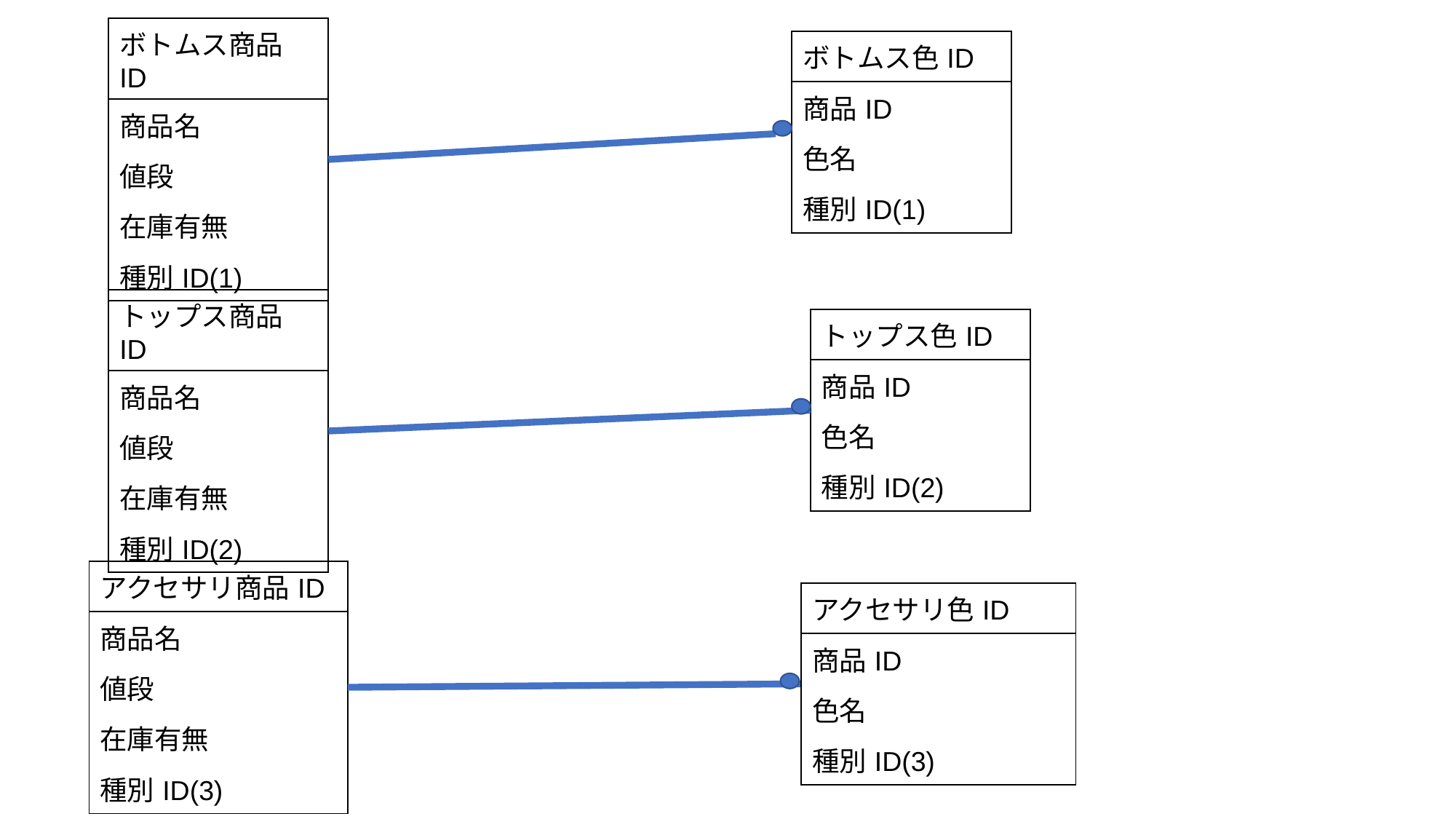

| ボトムス商品ID |
| --- |
| 商品名 |
| 値段 |
| 在庫有無 |
| 種別ID(1) |
| ボトムス色ID |
| --- |
| 商品ID |
| 色名 |
| 種別ID(1) |

| トップス商品ID |
| --- |
| 商品名 |
| 値段 |
| 在庫有無 |
| 種別ID(2) |
| トップス色ID |
| --- |
| 商品ID |
| 色名 |
| 種別ID(2) |

| アクセサリ商品ID |
| --- |
| 商品名 |
| 値段 |
| 在庫有無 |
| 種別ID(3) |
| アクセサリ色ID |
| --- |
| 商品ID |
| 色名 |
| 種別ID(3) |